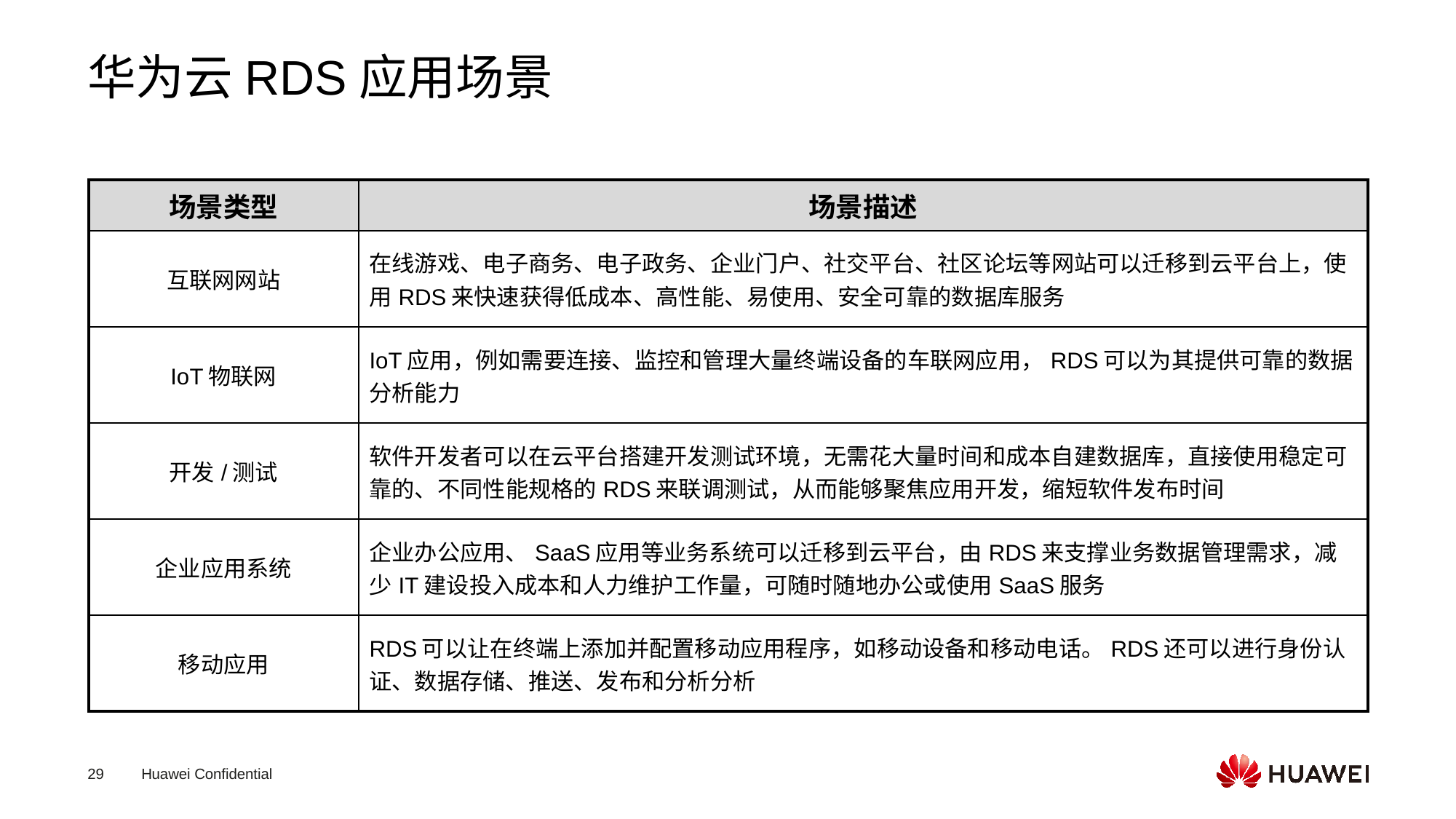

# 华为云RDS应用场景
| 场景类型 | 场景描述 |
| --- | --- |
| 互联网网站 | 在线游戏、电子商务、电子政务、企业门户、社交平台、社区论坛等网站可以迁移到云平台上，使用RDS来快速获得低成本、高性能、易使用、安全可靠的数据库服务 |
| IoT物联网 | IoT应用，例如需要连接、监控和管理大量终端设备的车联网应用，RDS可以为其提供可靠的数据分析能力 |
| 开发/测试 | 软件开发者可以在云平台搭建开发测试环境，无需花大量时间和成本自建数据库，直接使用稳定可靠的、不同性能规格的RDS来联调测试，从而能够聚焦应用开发，缩短软件发布时间 |
| 企业应用系统 | 企业办公应用、SaaS应用等业务系统可以迁移到云平台，由RDS来支撑业务数据管理需求，减少IT建设投入成本和人力维护工作量，可随时随地办公或使用SaaS服务 |
| 移动应用 | RDS可以让在终端上添加并配置移动应用程序，如移动设备和移动电话。RDS还可以进行身份认证、数据存储、推送、发布和分析分析 |